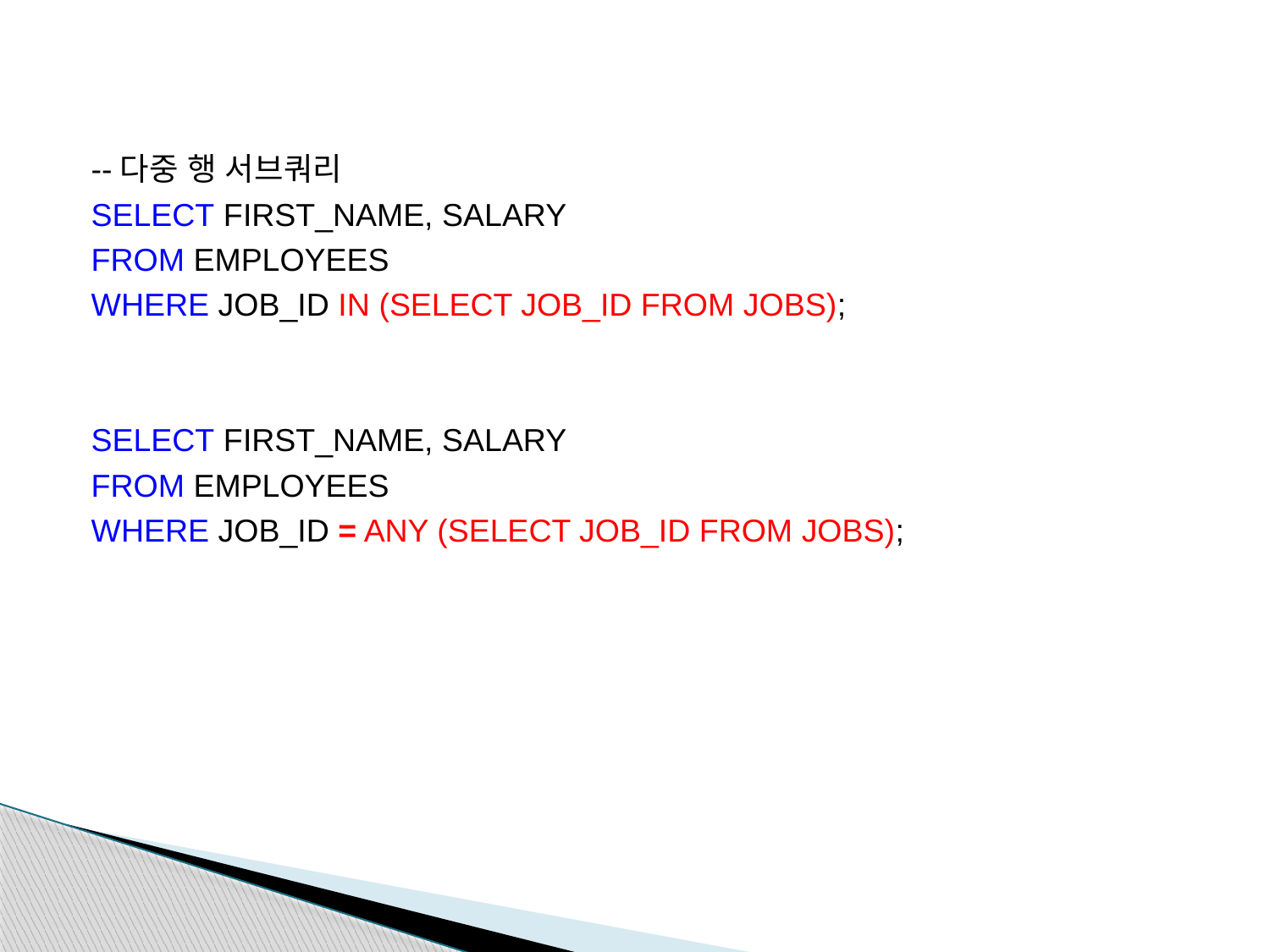

--다중 행 서브쿼리
SELECT FIRST_NAME, SALARY
FROM EMPLOYEES
WHERE JOB_ID IN (SELECT JOB_ID FROM JOBS);

SELECT FIRST_NAME, SALARY
FROM EMPLOYEES
WHERE JOB_ID = ANY (SELECT JOB_ID FROM JOBS);